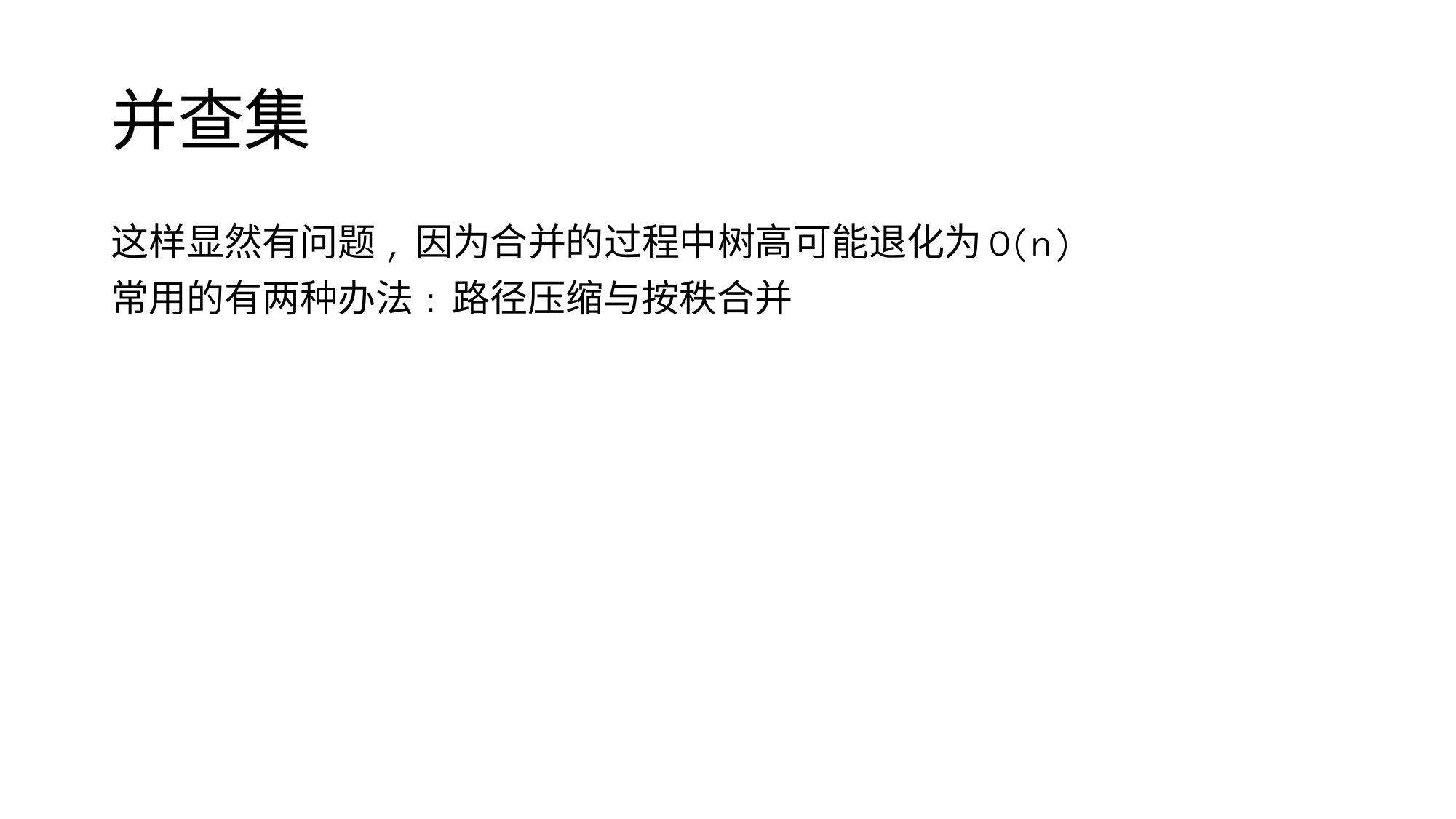

# 并查集
这样显然有问题,因为合并的过程中树高可能退化为O(n)
常用的有两种办法:路径压缩与按秩合并